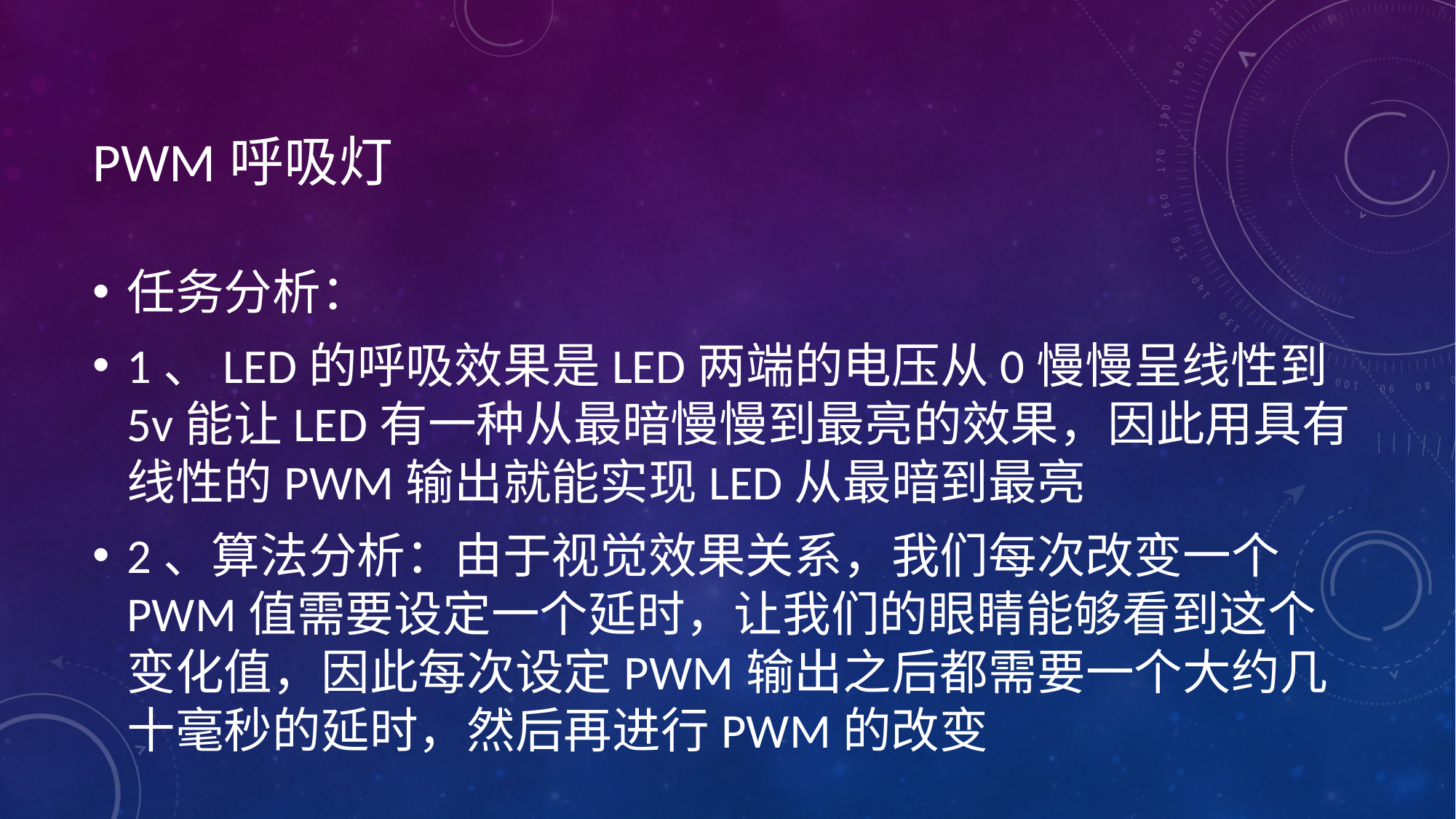

# PWM呼吸灯
任务分析：
1、LED的呼吸效果是LED两端的电压从0慢慢呈线性到5v能让LED有一种从最暗慢慢到最亮的效果，因此用具有线性的PWM输出就能实现LED从最暗到最亮
2、算法分析：由于视觉效果关系，我们每次改变一个PWM值需要设定一个延时，让我们的眼睛能够看到这个变化值，因此每次设定PWM输出之后都需要一个大约几十毫秒的延时，然后再进行PWM的改变